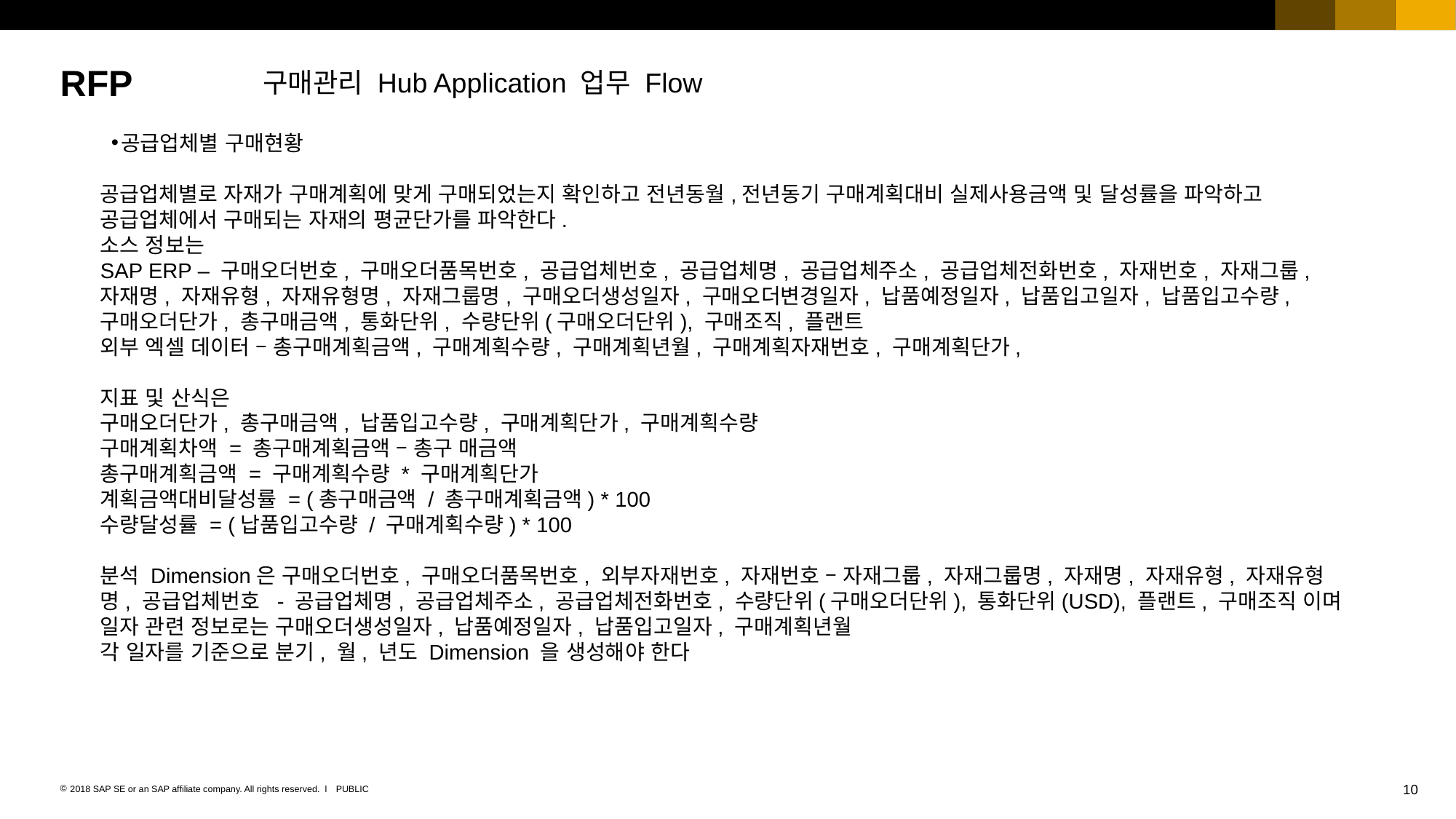

# RFP
구매관리 Hub Application 업무 Flow
공급업체별 구매현황

공급업체별로 자재가 구매계획에 맞게 구매되었는지 확인하고 전년동월,전년동기 구매계획대비 실제사용금액 및 달성률을 파악하고 공급업체에서 구매되는 자재의 평균단가를 파악한다.
소스 정보는
SAP ERP – 구매오더번호, 구매오더품목번호, 공급업체번호, 공급업체명, 공급업체주소, 공급업체전화번호, 자재번호, 자재그룹, 자재명, 자재유형, 자재유형명, 자재그룹명, 구매오더생성일자, 구매오더변경일자, 납품예정일자, 납품입고일자, 납품입고수량, 구매오더단가, 총구매금액, 통화단위, 수량단위(구매오더단위), 구매조직, 플랜트
외부 엑셀 데이터 – 총구매계획금액, 구매계획수량, 구매계획년월, 구매계획자재번호, 구매계획단가,

지표 및 산식은
구매오더단가, 총구매금액, 납품입고수량, 구매계획단가, 구매계획수량
구매계획차액 = 총구매계획금액 – 총구 매금액
총구매계획금액 = 구매계획수량 * 구매계획단가
계획금액대비달성률 = (총구매금액 / 총구매계획금액) * 100
수량달성률 = (납품입고수량 / 구매계획수량) * 100

분석 Dimension은 구매오더번호, 구매오더품목번호, 외부자재번호, 자재번호 – 자재그룹, 자재그룹명, 자재명, 자재유형, 자재유형명, 공급업체번호  - 공급업체명, 공급업체주소, 공급업체전화번호, 수량단위(구매오더단위), 통화단위(USD), 플랜트, 구매조직 이며 일자 관련 정보로는 구매오더생성일자, 납품예정일자, 납품입고일자, 구매계획년월
각 일자를 기준으로 분기, 월, 년도 Dimension 을 생성해야 한다